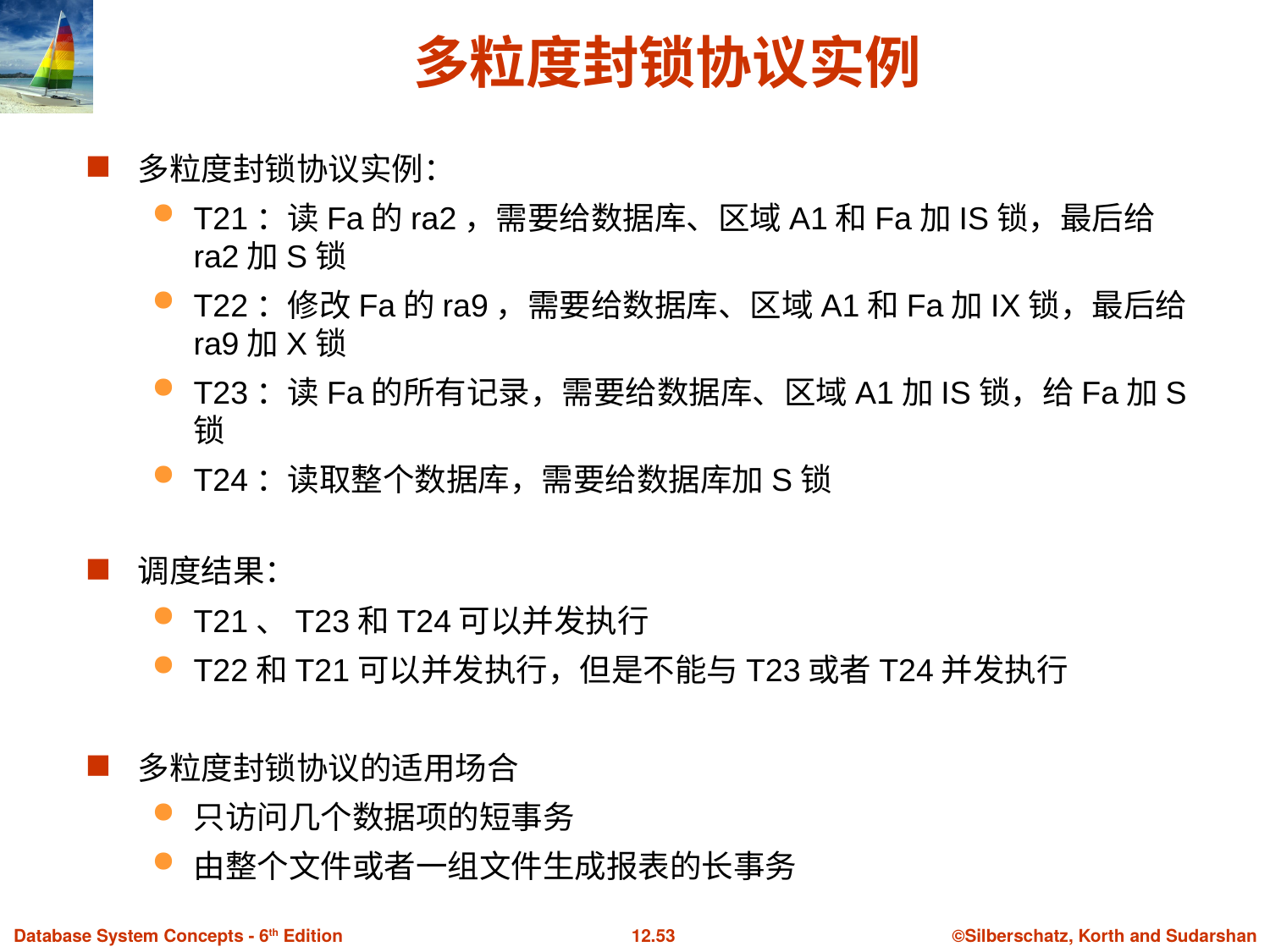

# 多粒度封锁协议实例
多粒度封锁协议实例：
T21：读Fa的ra2，需要给数据库、区域A1和Fa加IS锁，最后给ra2加S锁
T22：修改Fa的ra9，需要给数据库、区域A1和Fa加IX锁，最后给ra9加X锁
T23：读Fa的所有记录，需要给数据库、区域A1加IS锁，给Fa加S锁
T24：读取整个数据库，需要给数据库加S锁

调度结果：
T21、T23和T24可以并发执行
T22和T21可以并发执行，但是不能与T23或者T24并发执行

多粒度封锁协议的适用场合
只访问几个数据项的短事务
由整个文件或者一组文件生成报表的长事务